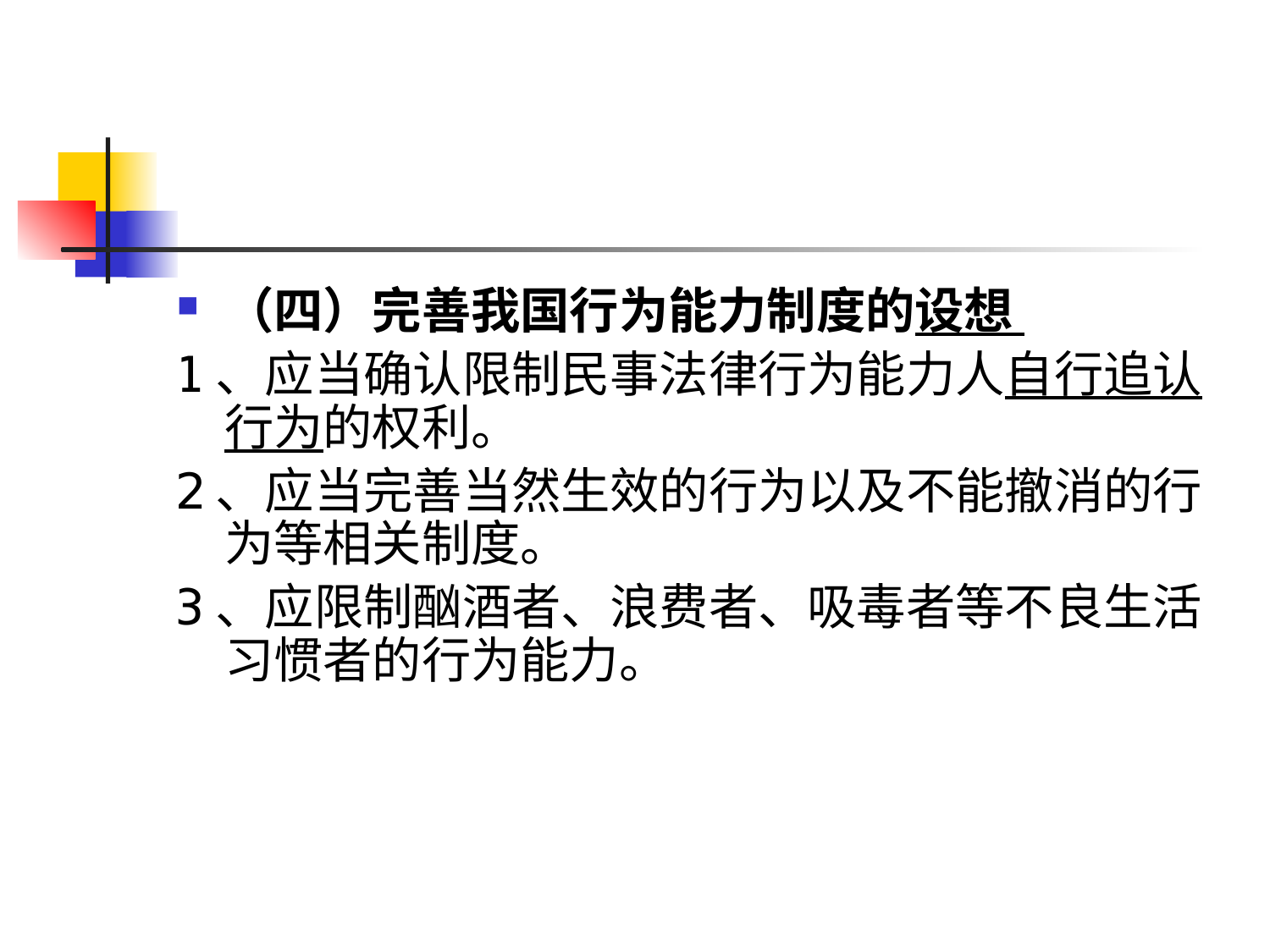

#
（四）完善我国行为能力制度的设想
1、应当确认限制民事法律行为能力人自行追认行为的权利。
2、应当完善当然生效的行为以及不能撤消的行为等相关制度。
3、应限制酗酒者、浪费者、吸毒者等不良生活习惯者的行为能力。